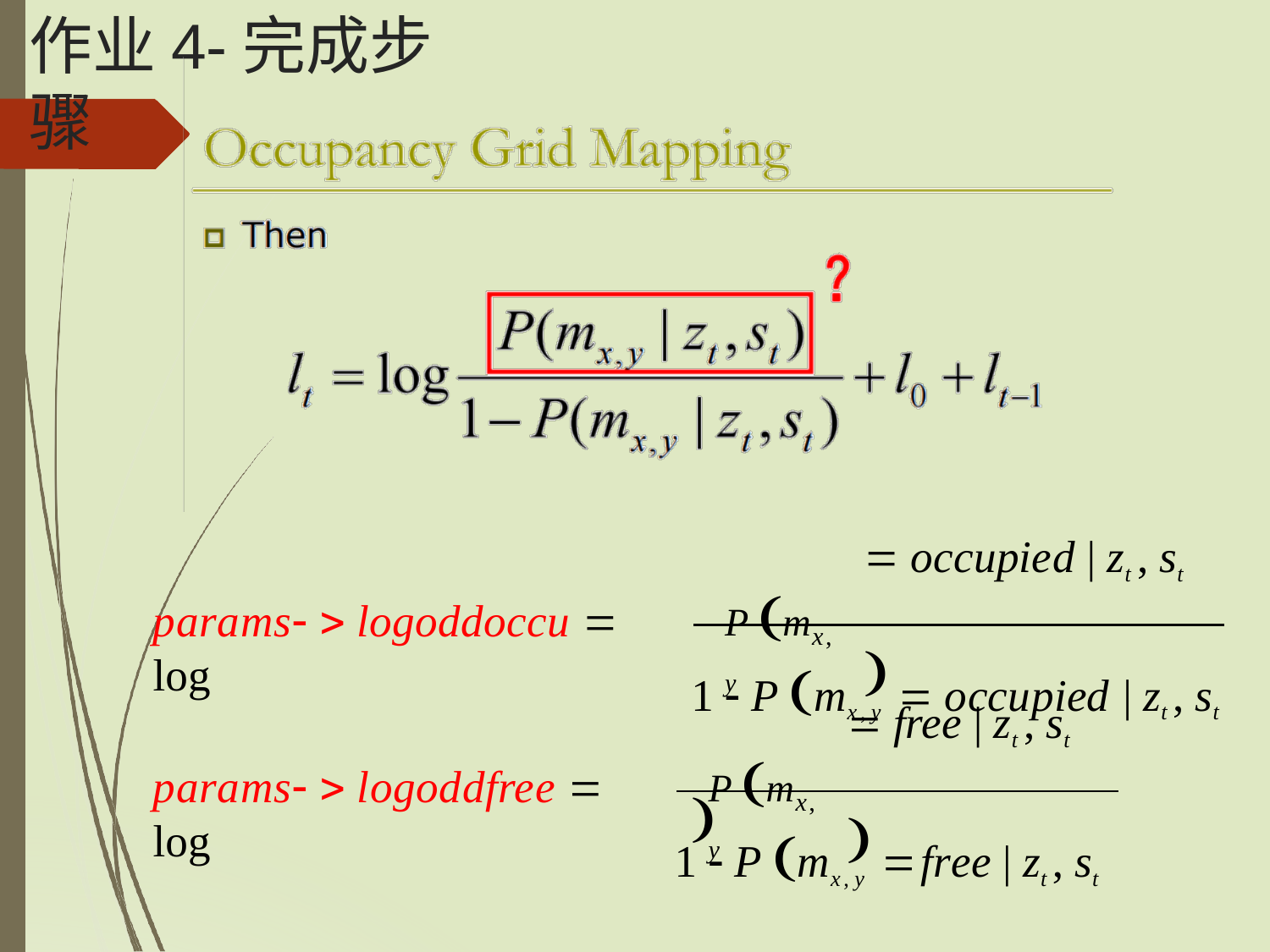

# 作业4-完成步骤

= occupied | zt , st )
P (mx, y
params− > logoddoccu = log
1 − P (mx, y   = occupied | zt , st )

=	free | zt , st )
P (mx, y
params− > logoddfree = log
1 − P (mx, y   =	free | zt , st )